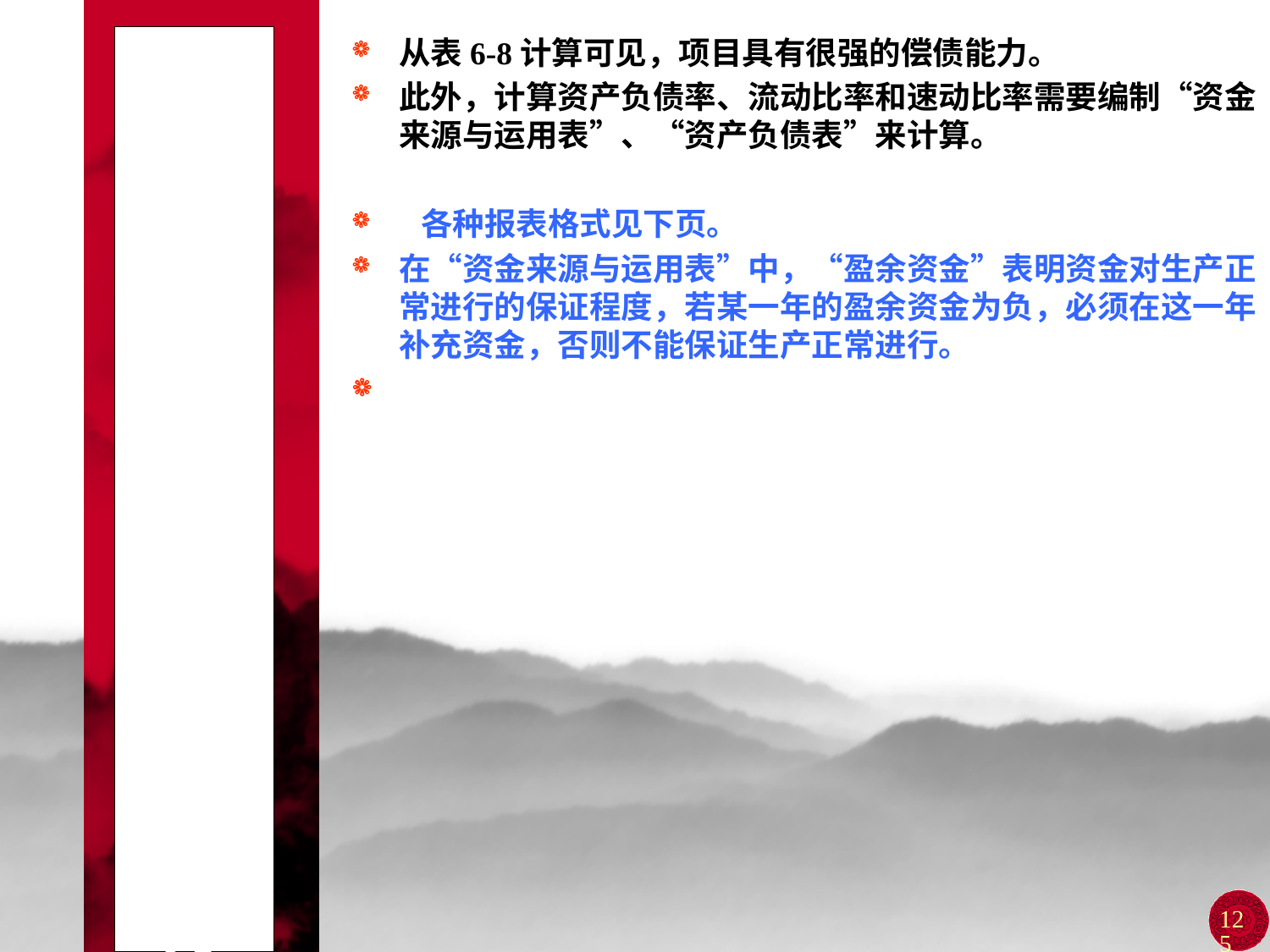

# 第四节    项目的偿债能力分析
从表6-8计算可见，项目具有很强的偿债能力。
此外，计算资产负债率、流动比率和速动比率需要编制“资金来源与运用表”、“资产负债表”来计算。

  各种报表格式见下页。
在“资金来源与运用表”中，“盈余资金”表明资金对生产正常进行的保证程度，若某一年的盈余资金为负，必须在这一年补充资金，否则不能保证生产正常进行。

125